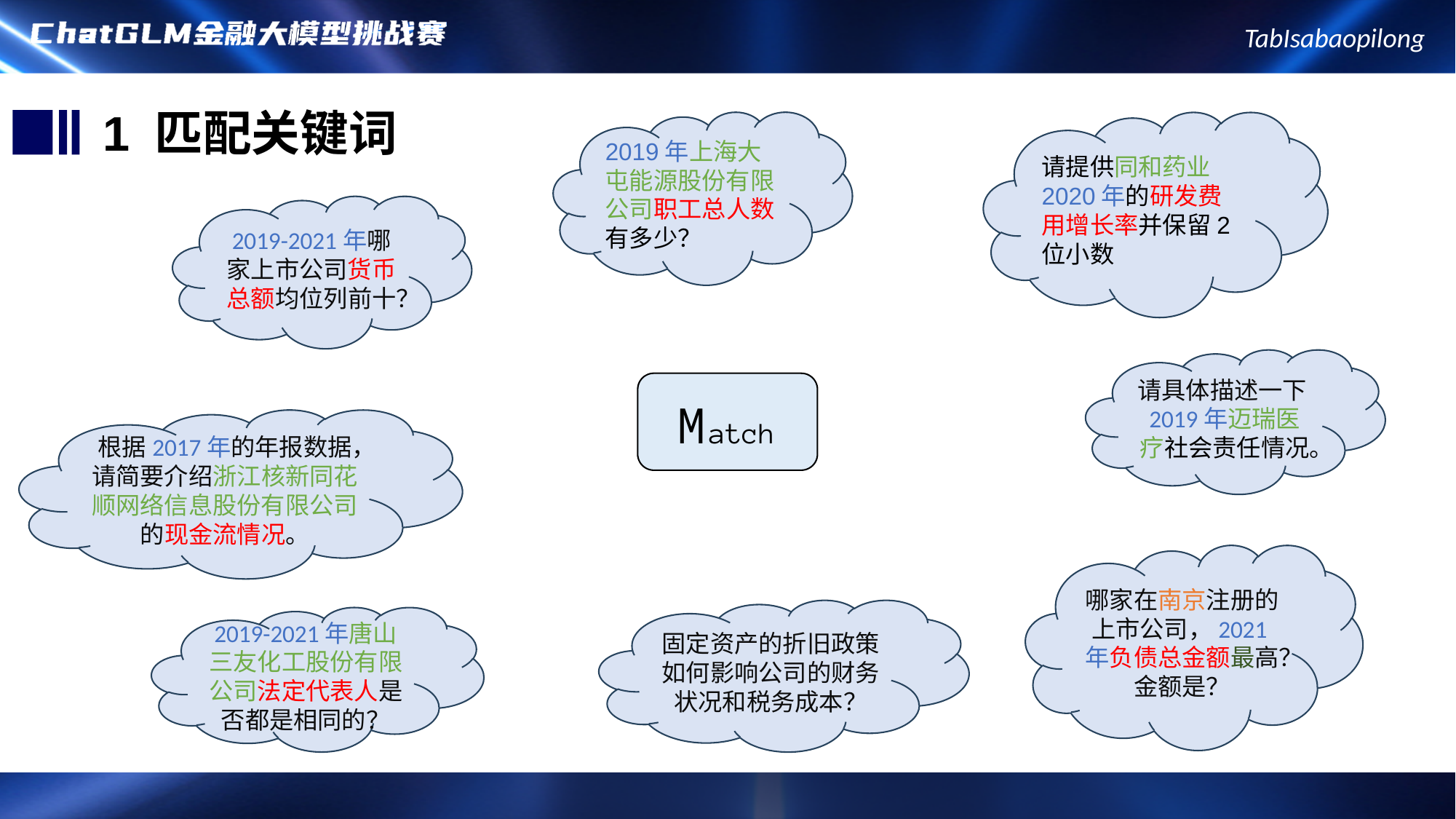

1 匹配关键词

2019年上海大屯能源股份有限公司职工总人数有多少？
请提供同和药业2020年的研发费用增长率并保留2位小数
2019-2021年哪家上市公司货币总额均位列前十？
请具体描述一下2019年迈瑞医疗社会责任情况。
Match
根据2017年的年报数据，请简要介绍浙江核新同花顺网络信息股份有限公司的现金流情况。
哪家在南京注册的上市公司，2021年负债总金额最高？金额是？
固定资产的折旧政策如何影响公司的财务状况和税务成本？
2019-2021年唐山三友化工股份有限公司法定代表人是否都是相同的？